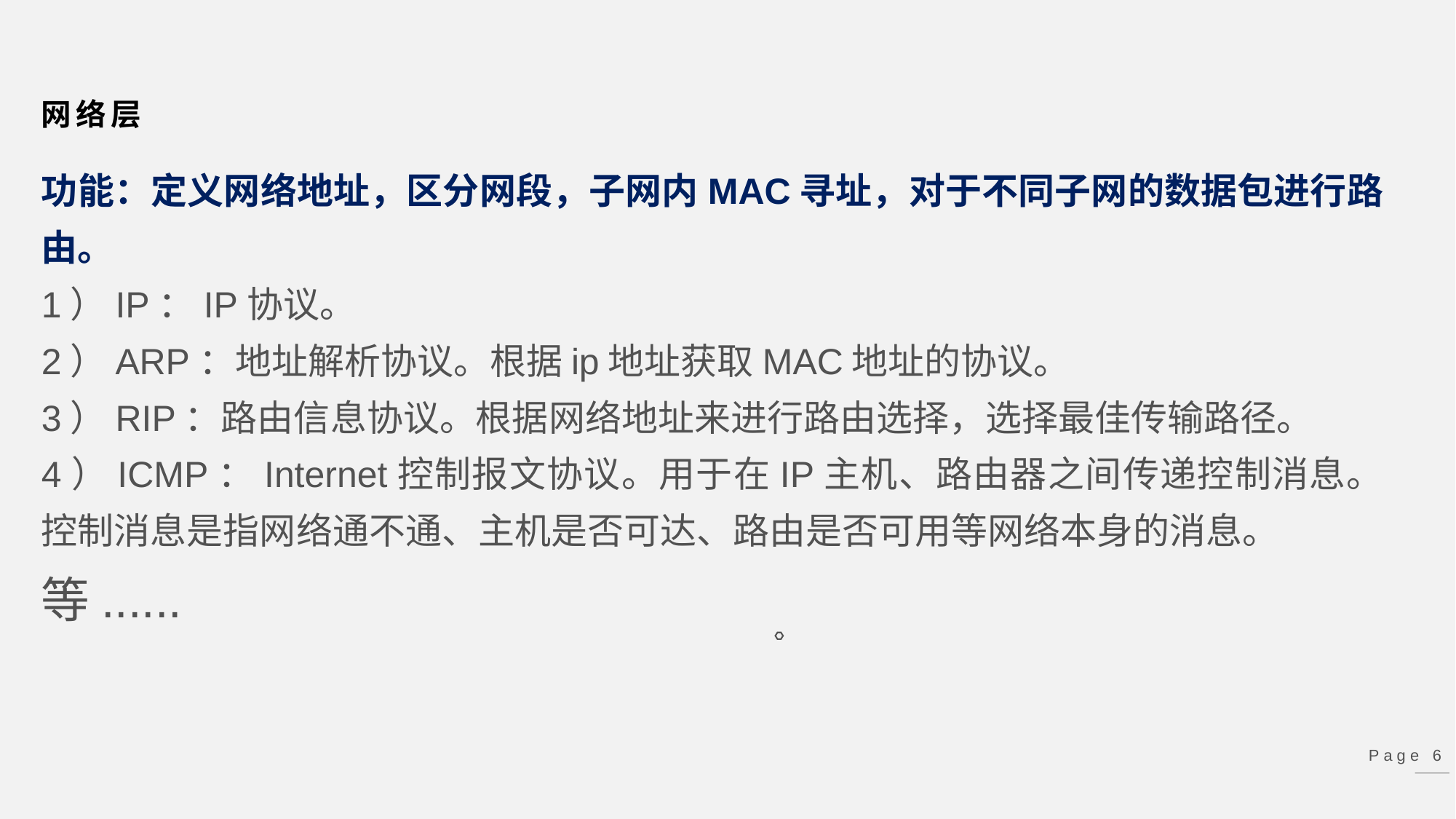

网络层
功能：定义网络地址，区分网段，子网内MAC寻址，对于不同子网的数据包进行路由。
1）IP：IP协议。
2）ARP：地址解析协议。根据ip地址获取MAC地址的协议。
3）RIP：路由信息协议。根据网络地址来进行路由选择，选择最佳传输路径。
4）ICMP：Internet控制报文协议。用于在IP主机、路由器之间传递控制消息。控制消息是指网络通不通、主机是否可达、路由是否可用等网络本身的消息。
等......

Page 6